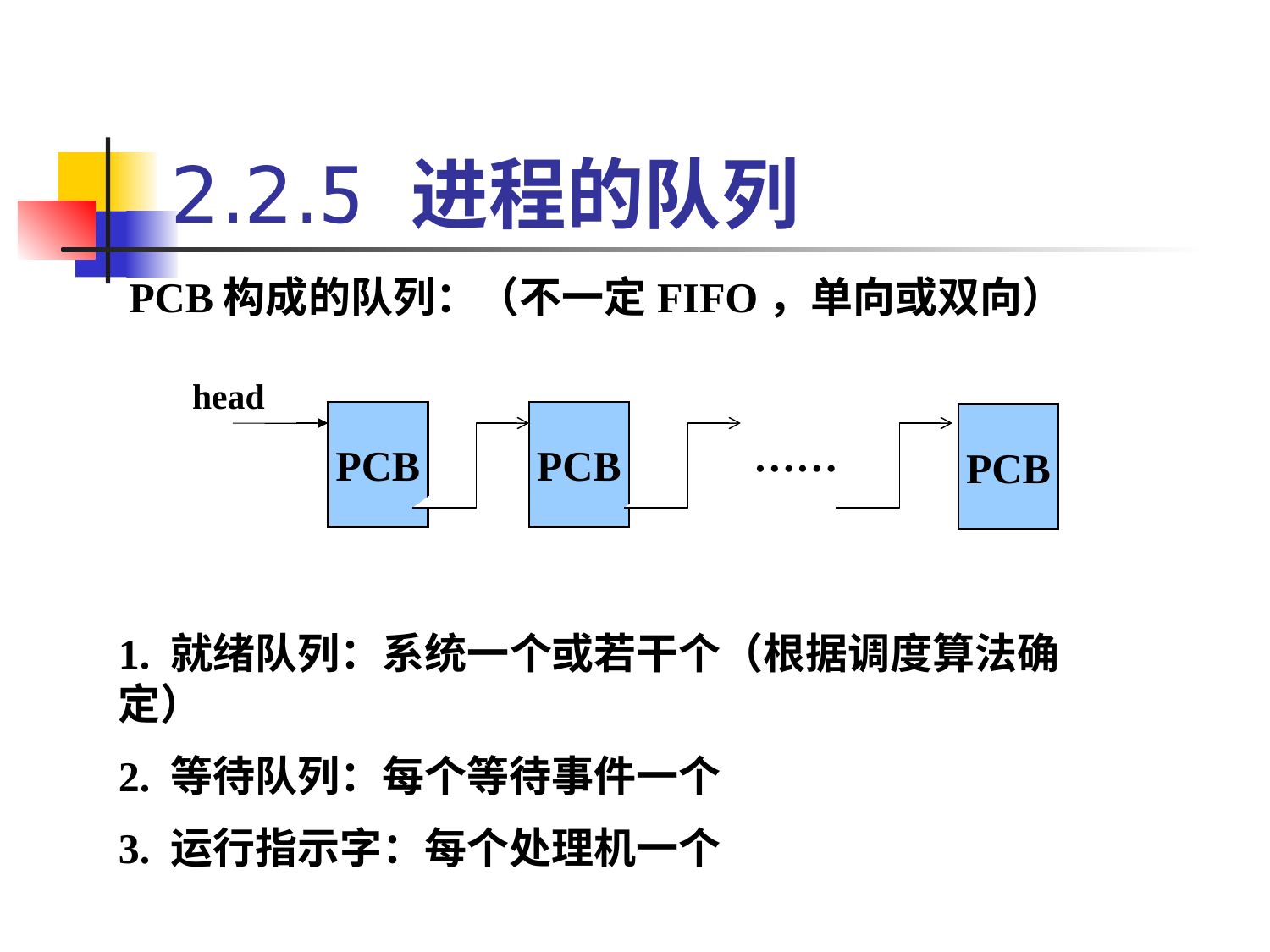

2.2.5 进程的队列
PCB构成的队列：（不一定FIFO，单向或双向）
head
PCB
PCB
PCB

……

1. 就绪队列：系统一个或若干个（根据调度算法确定）
2. 等待队列：每个等待事件一个
3. 运行指示字：每个处理机一个